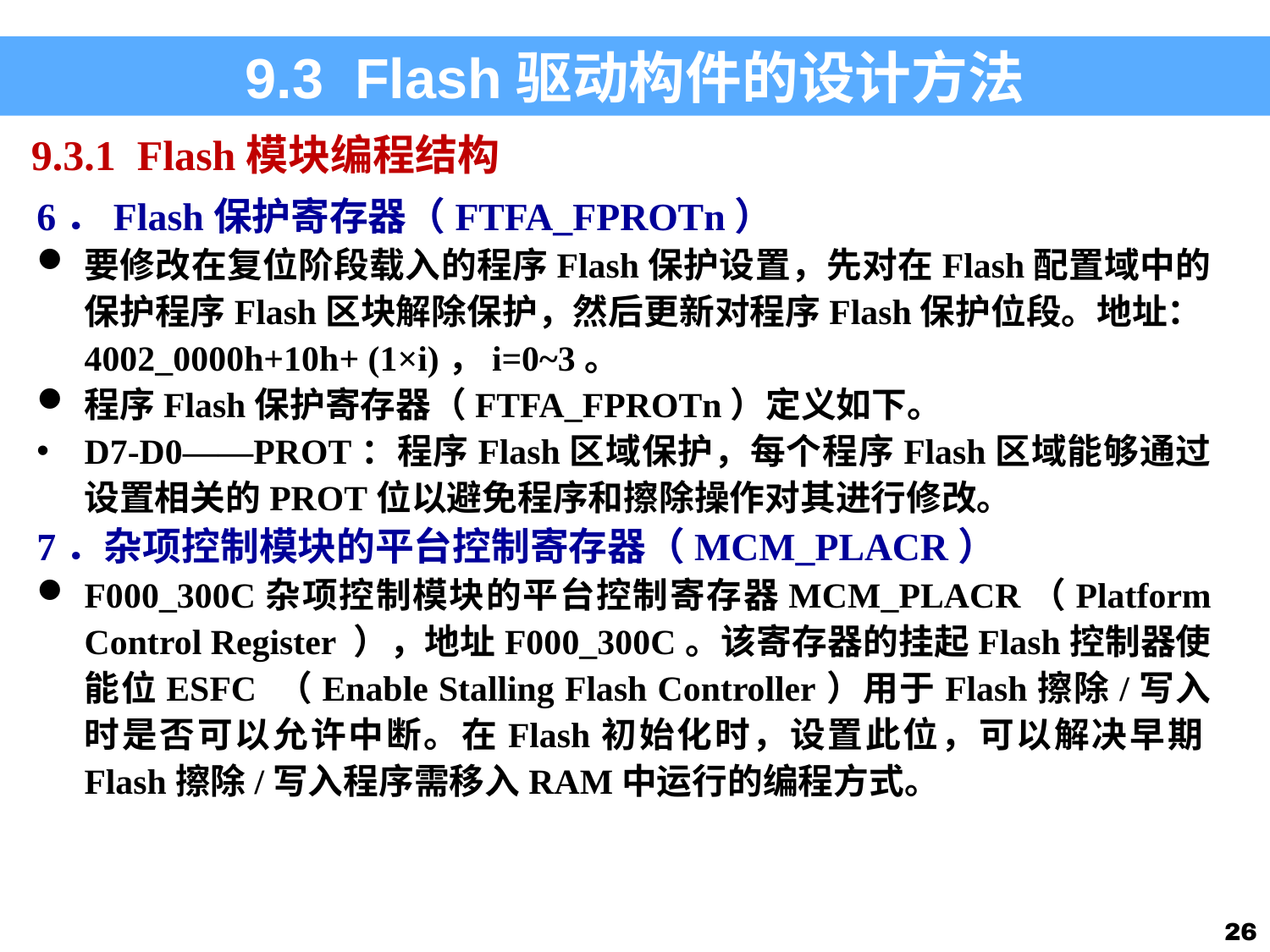

9.3  Flash驱动构件的设计方法
9.3.1  Flash模块编程结构
6．Flash保护寄存器（FTFA_FPROTn）
要修改在复位阶段载入的程序Flash保护设置，先对在Flash配置域中的保护程序Flash区块解除保护，然后更新对程序Flash保护位段。地址：4002_0000h+10h+ (1×i)，i=0~3。
程序Flash保护寄存器（FTFA_FPROTn）定义如下。
D7-D0——PROT：程序Flash区域保护，每个程序Flash区域能够通过设置相关的PROT位以避免程序和擦除操作对其进行修改。
7．杂项控制模块的平台控制寄存器（MCM_PLACR）
F000_300C杂项控制模块的平台控制寄存器MCM_PLACR（Platform Control Register ），地址F000_300C。该寄存器的挂起Flash控制器使能位ESFC （Enable Stalling Flash Controller）用于Flash擦除/写入时是否可以允许中断。在Flash初始化时，设置此位，可以解决早期Flash擦除/写入程序需移入RAM中运行的编程方式。

26